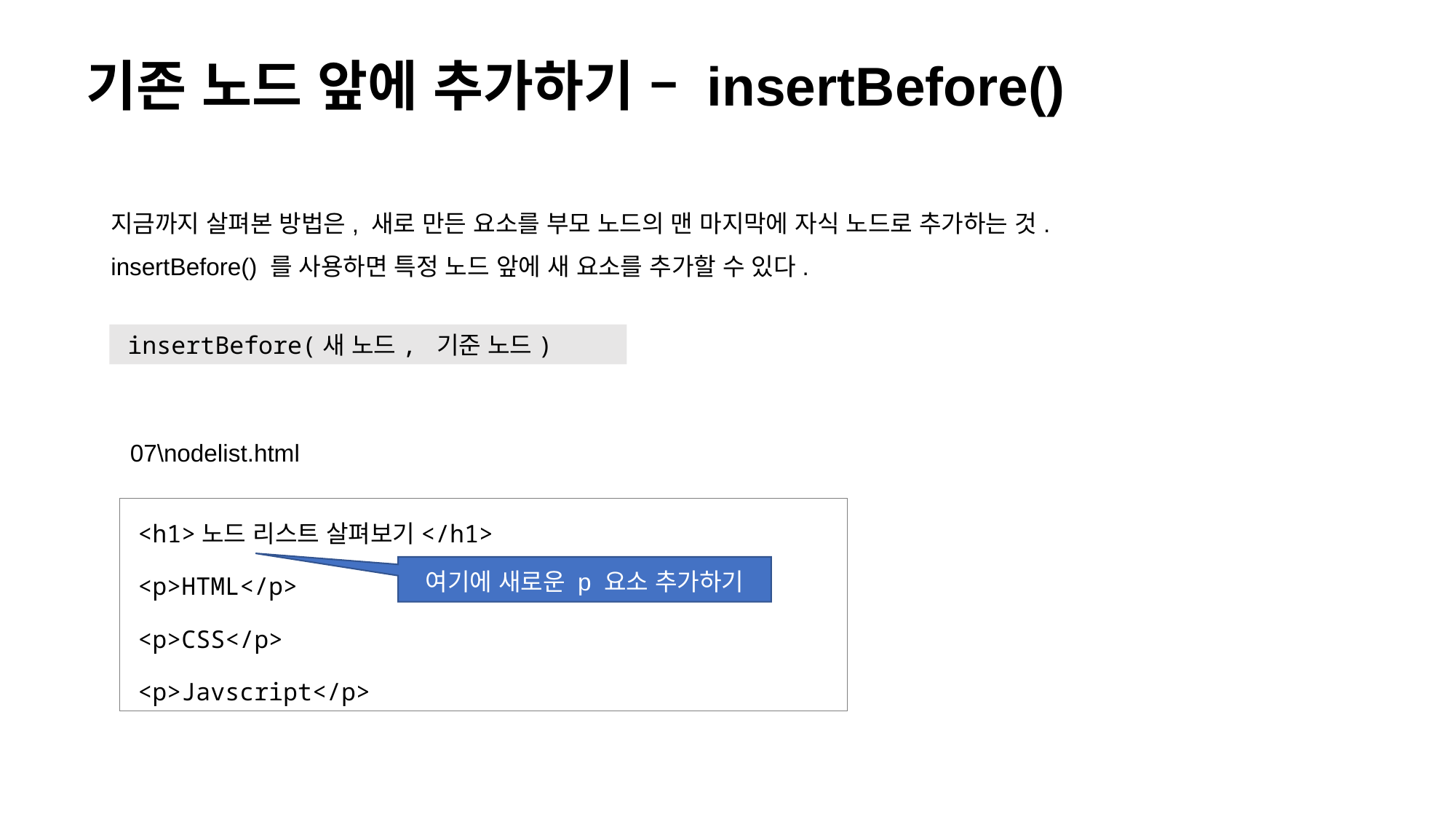

# 기존 노드 앞에 추가하기 – insertBefore()
지금까지 살펴본 방법은, 새로 만든 요소를 부모 노드의 맨 마지막에 자식 노드로 추가하는 것.
insertBefore() 를 사용하면 특정 노드 앞에 새 요소를 추가할 수 있다.
insertBefore(새 노드, 기준 노드)
07\nodelist.html
<h1>노드 리스트 살펴보기</h1>
<p>HTML</p>
<p>CSS</p>
<p>Javscript</p>

여기에 새로운 p 요소 추가하기